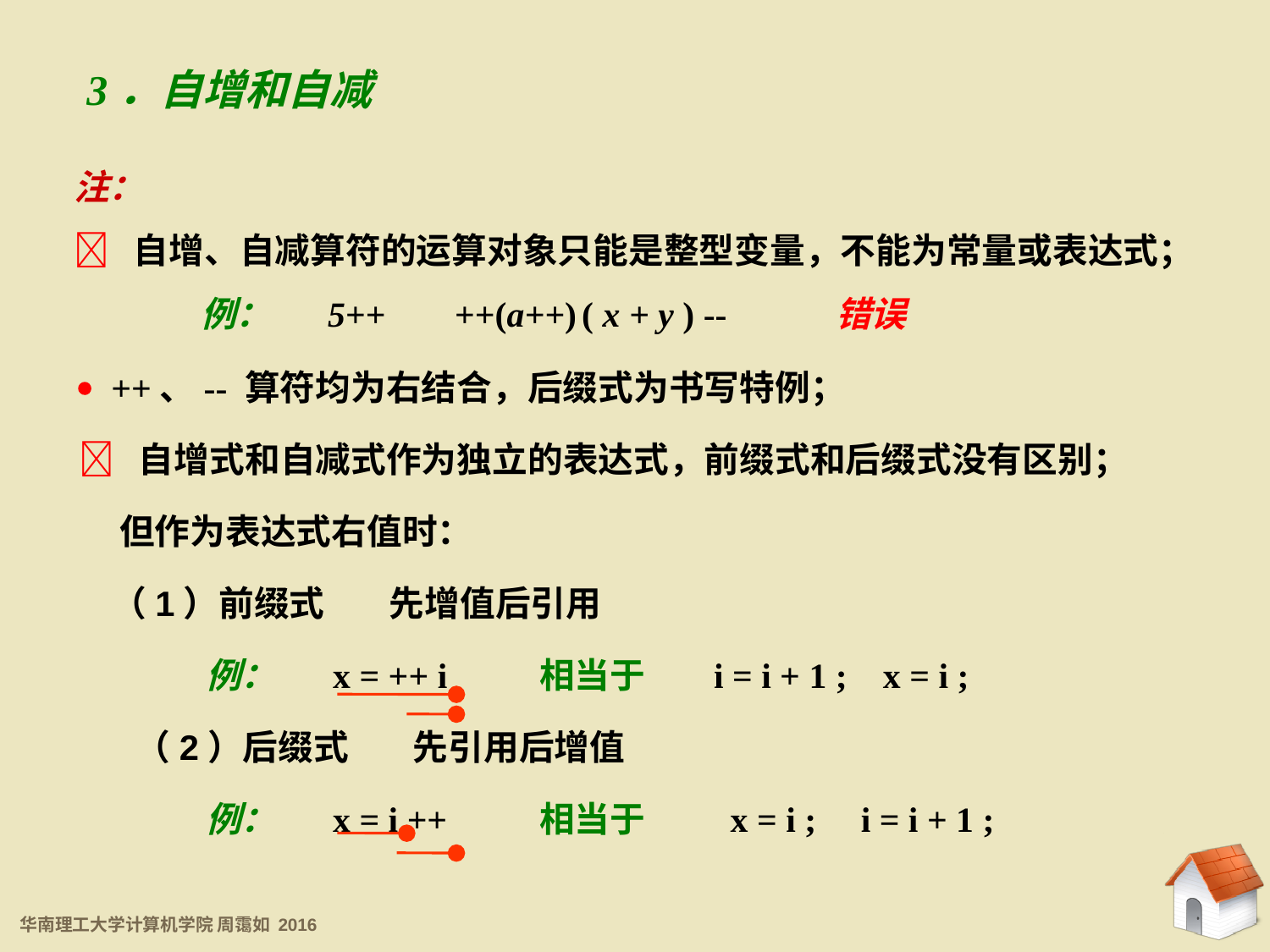

3．自增和自减
注：
•  自增、自减算符的运算对象只能是整型变量，不能为常量或表达式；
	例：	5++	++(a++)	( x + y ) --	错误
•  ++、-- 算符均为右结合，后缀式为书写特例；
•  自增式和自减式作为独立的表达式，前缀式和后缀式没有区别；
    但作为表达式右值时：
   （1）前缀式        先增值后引用
	例：	x = ++ i 	        相当于	i = i + 1 ;    x = i ;
      （2）后缀式        先引用后增值
	例：	x = i ++ 	        相当于	 x = i ;     i = i + 1 ;